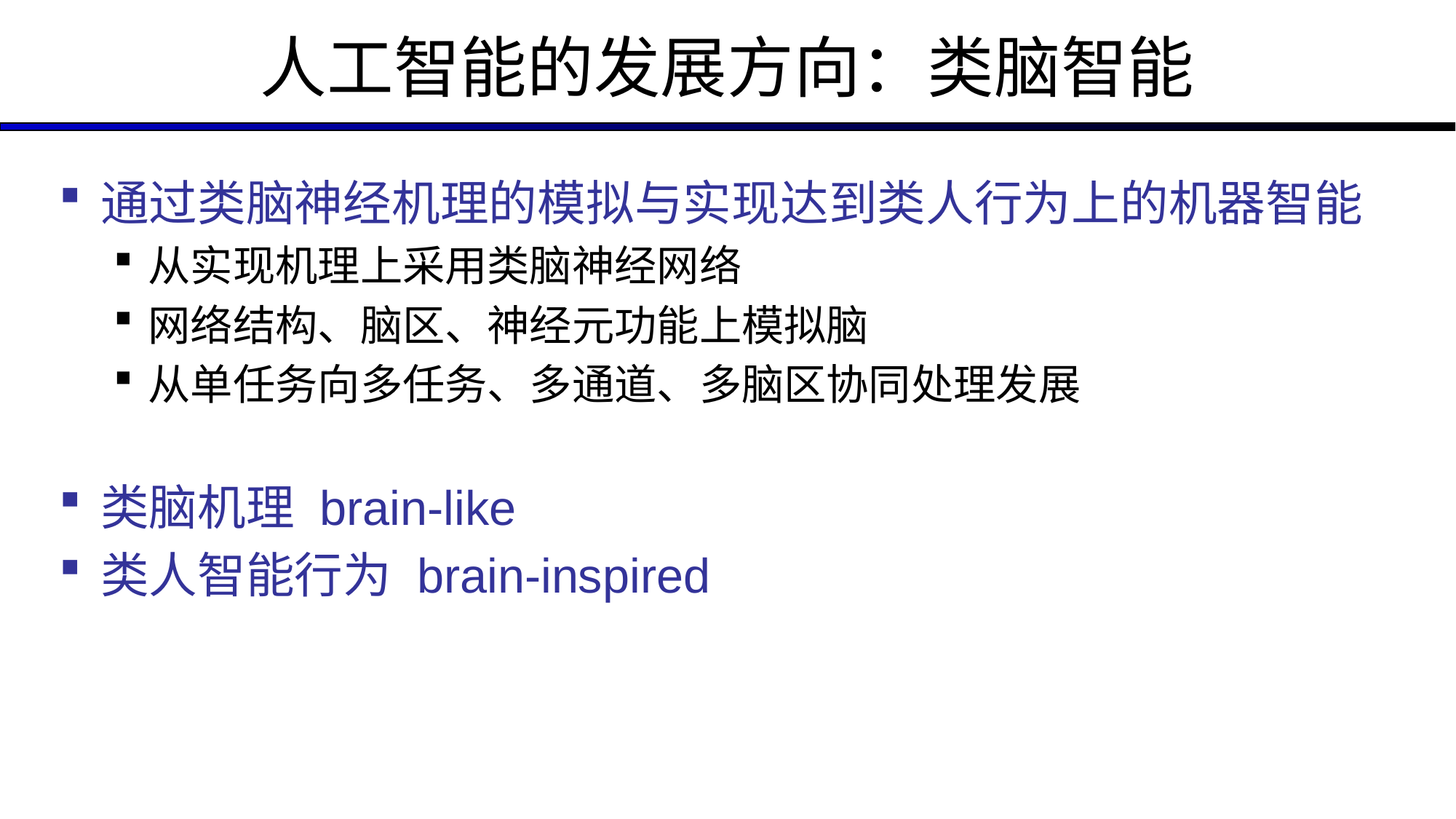

# 人工智能的发展方向：类脑智能
通过类脑神经机理的模拟与实现达到类人行为上的机器智能
从实现机理上采用类脑神经网络
网络结构、脑区、神经元功能上模拟脑
从单任务向多任务、多通道、多脑区协同处理发展

类脑机理 brain-like
类人智能行为 brain-inspired